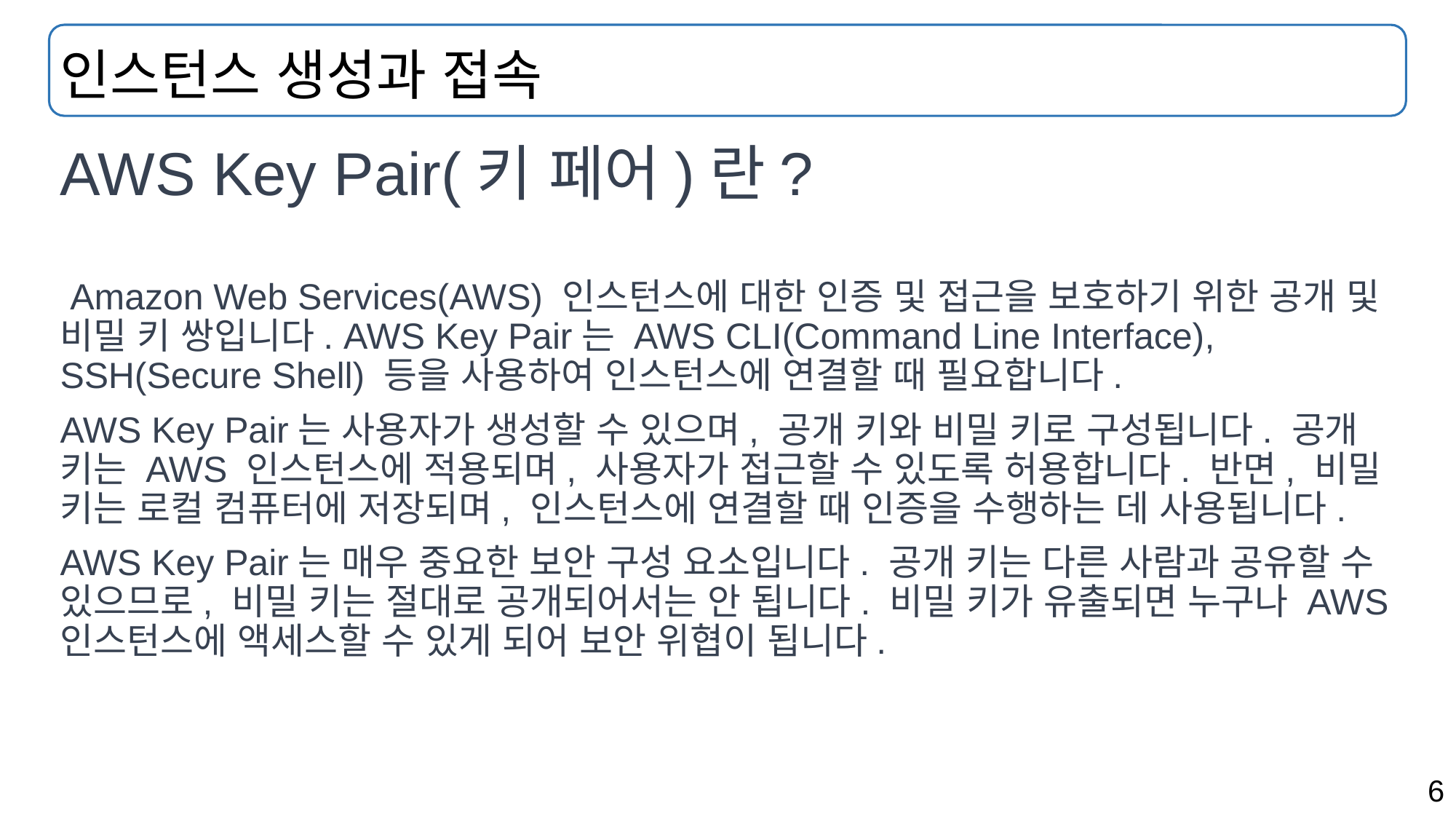

# 인스턴스 생성과 접속
AWS Key Pair(키 페어)란?

 Amazon Web Services(AWS) 인스턴스에 대한 인증 및 접근을 보호하기 위한 공개 및 비밀 키 쌍입니다. AWS Key Pair는 AWS CLI(Command Line Interface), SSH(Secure Shell) 등을 사용하여 인스턴스에 연결할 때 필요합니다.
AWS Key Pair는 사용자가 생성할 수 있으며, 공개 키와 비밀 키로 구성됩니다. 공개 키는 AWS 인스턴스에 적용되며, 사용자가 접근할 수 있도록 허용합니다. 반면, 비밀 키는 로컬 컴퓨터에 저장되며, 인스턴스에 연결할 때 인증을 수행하는 데 사용됩니다.
AWS Key Pair는 매우 중요한 보안 구성 요소입니다. 공개 키는 다른 사람과 공유할 수 있으므로, 비밀 키는 절대로 공개되어서는 안 됩니다. 비밀 키가 유출되면 누구나 AWS 인스턴스에 액세스할 수 있게 되어 보안 위협이 됩니다.